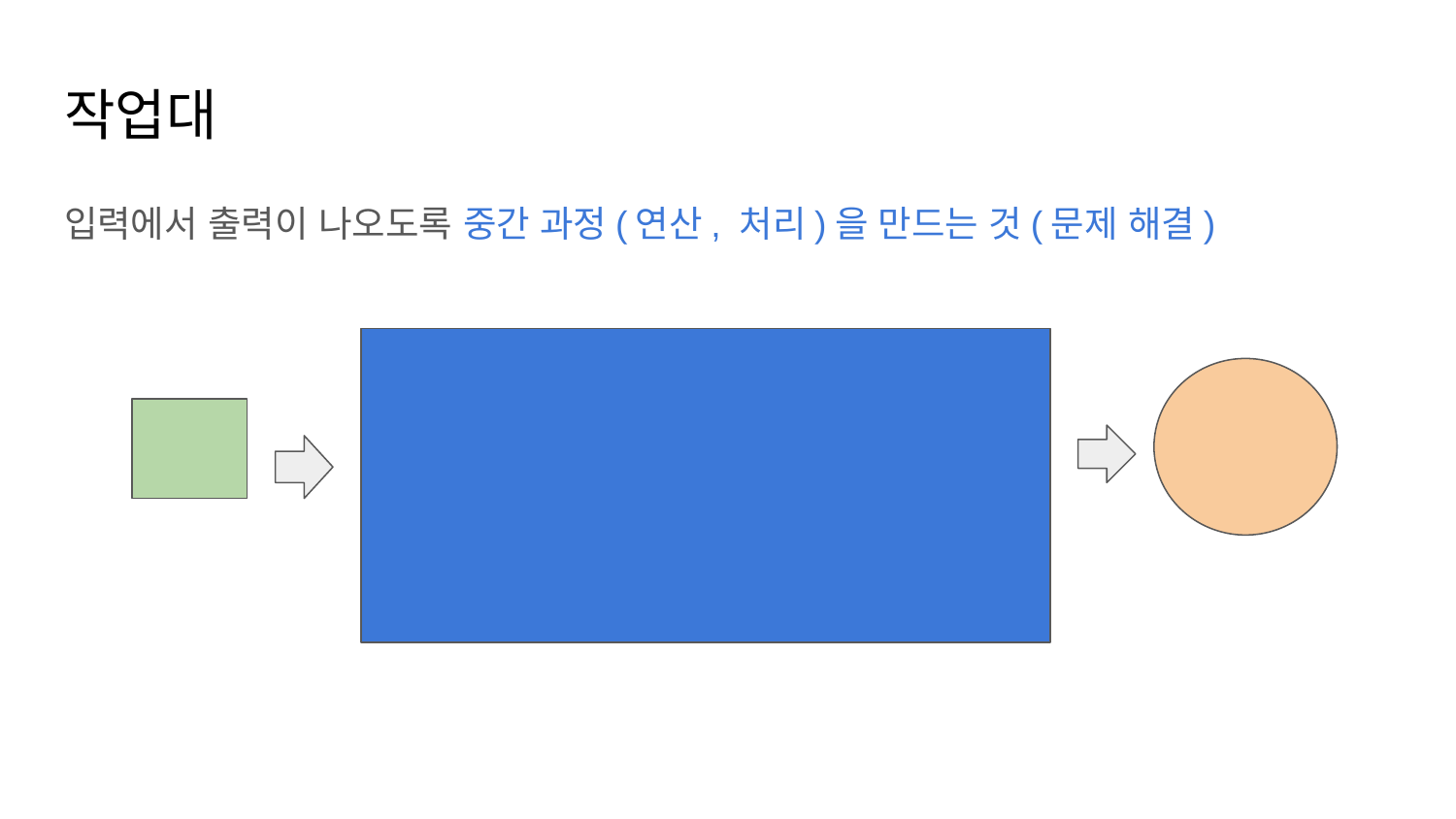

# 작업대
입력에서 출력이 나오도록 중간 과정(연산, 처리)을 만드는 것(문제 해결)